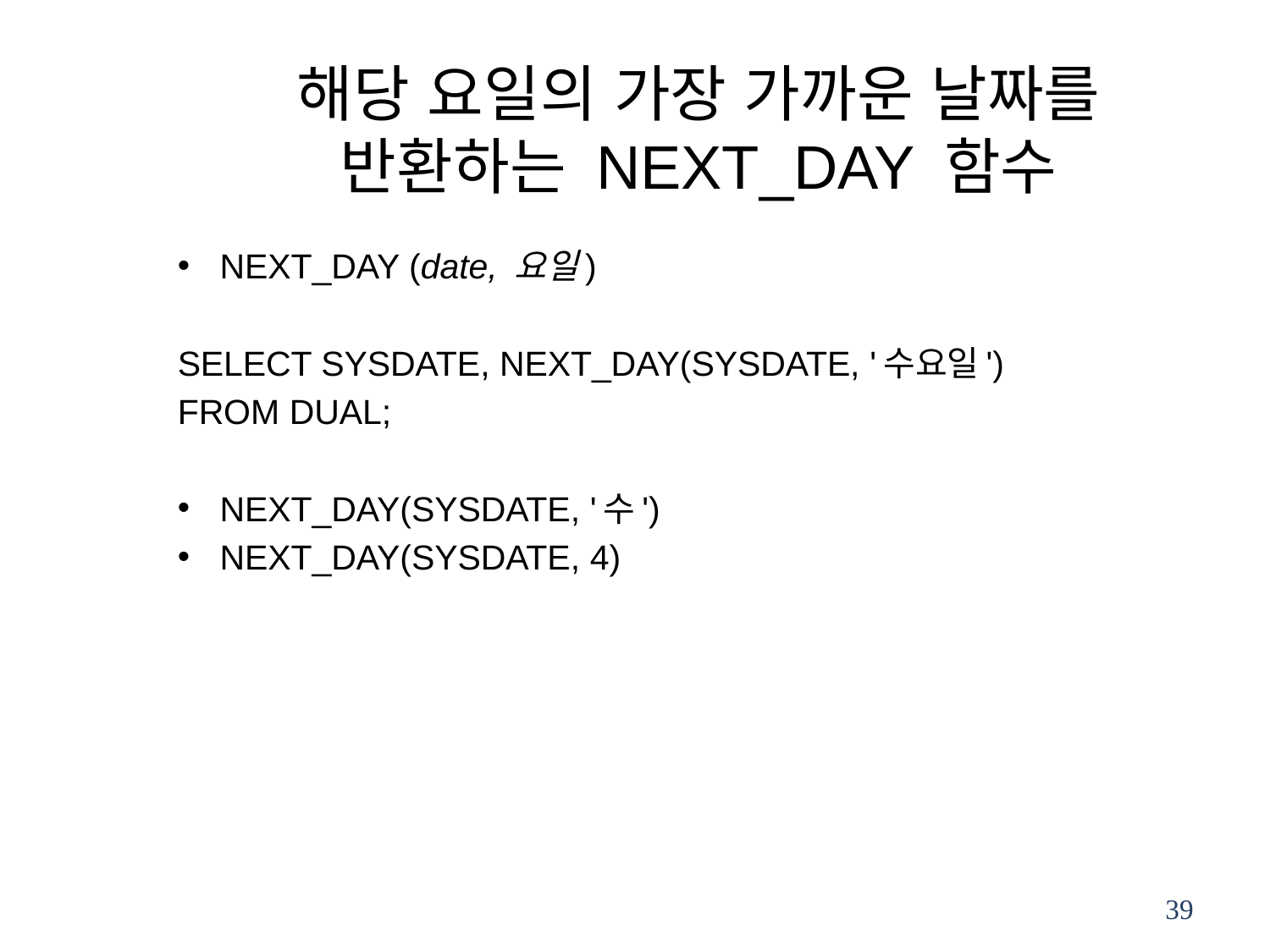

# 해당 요일의 가장 가까운 날짜를 반환하는 NEXT_DAY 함수
NEXT_DAY (date, 요일)

SELECT SYSDATE, NEXT_DAY(SYSDATE, '수요일')
FROM DUAL;

NEXT_DAY(SYSDATE, '수')
NEXT_DAY(SYSDATE, 4)

39